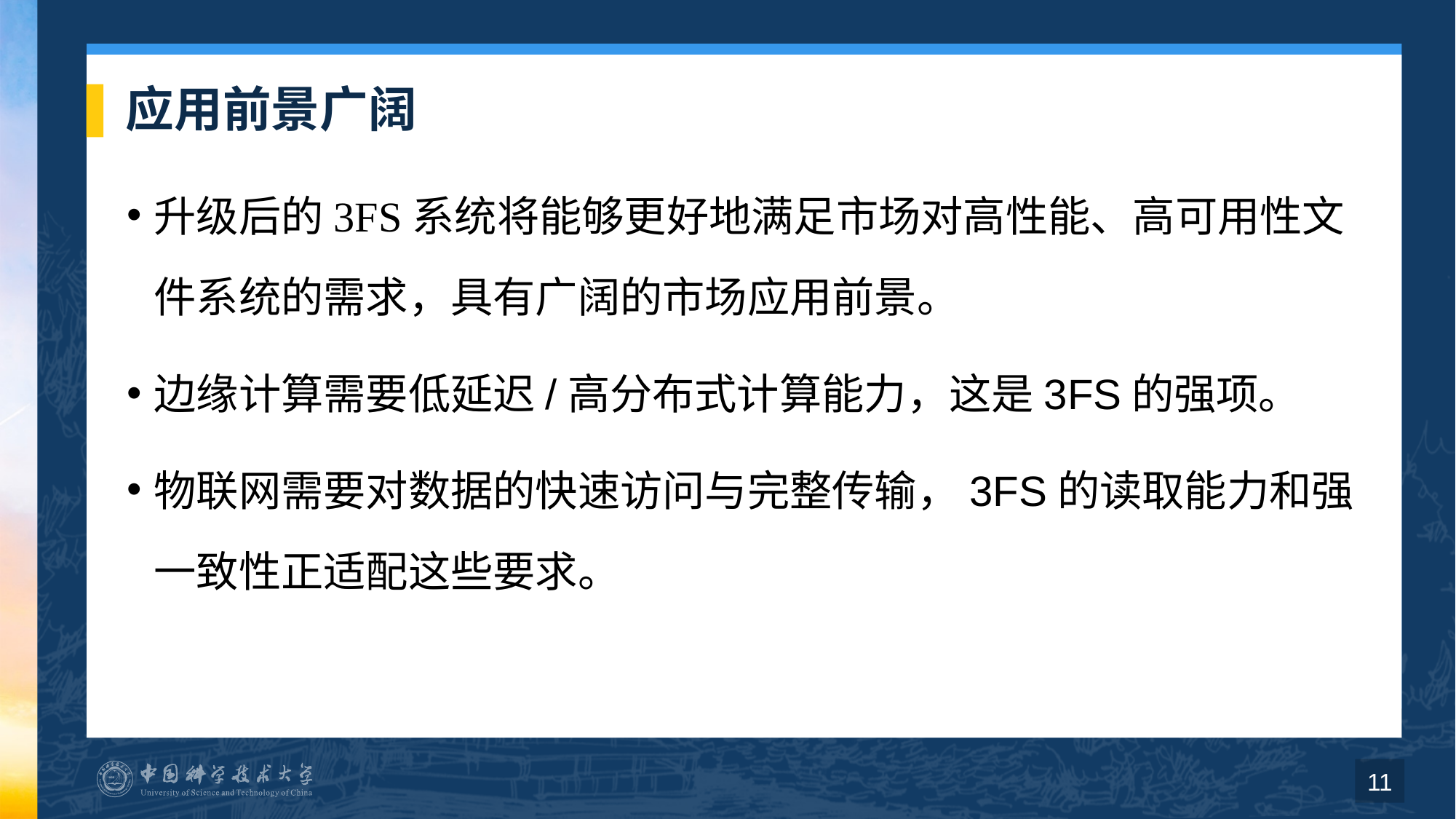

# 应用前景广阔
升级后的3FS系统将能够更好地满足市场对高性能、高可用性文件系统的需求，具有广阔的市场应用前景。
边缘计算需要低延迟/高分布式计算能力，这是3FS的强项。
物联网需要对数据的快速访问与完整传输，3FS的读取能力和强一致性正适配这些要求。
11